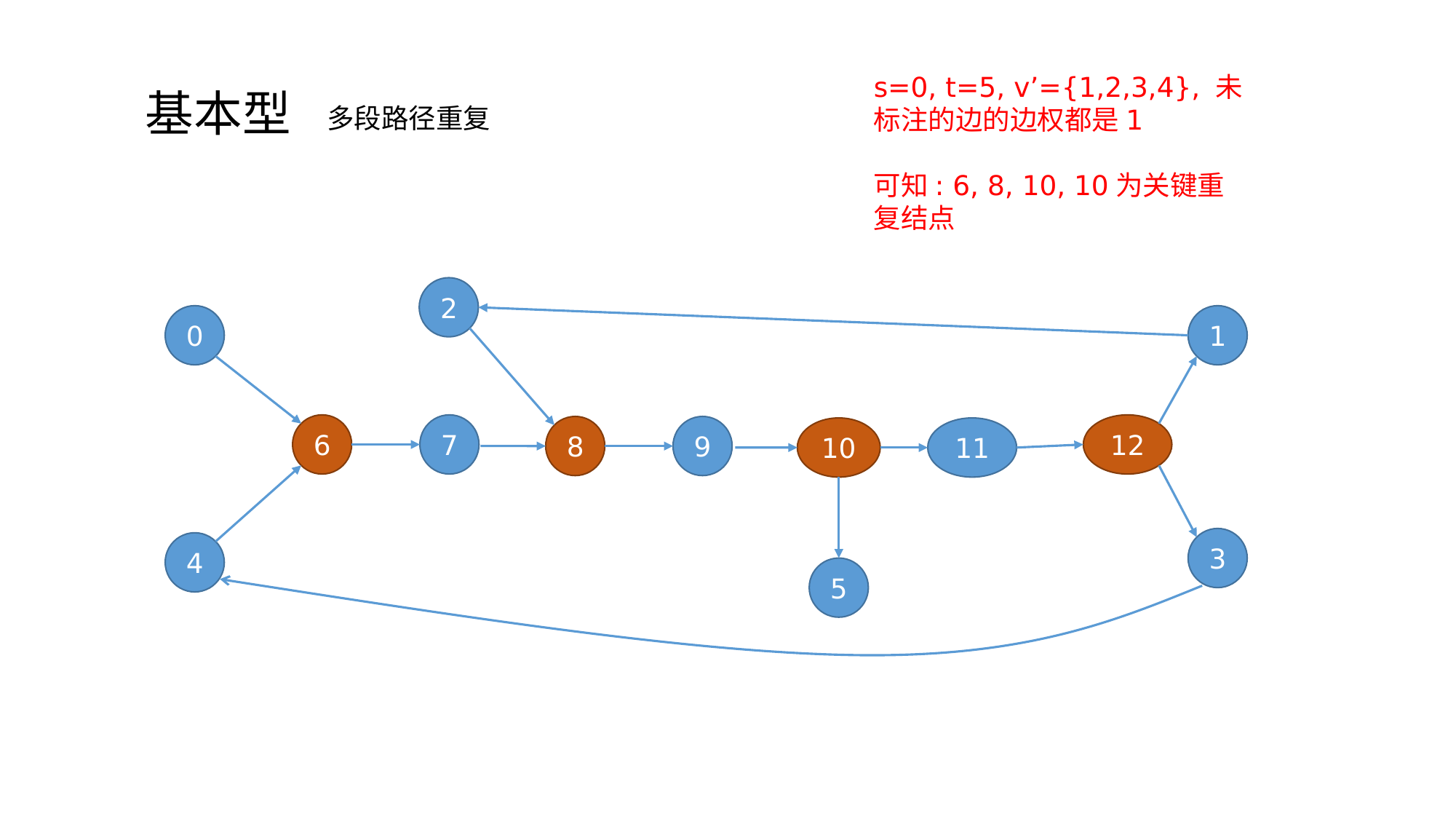

s=0, t=5, v’={1,2,3,4}, 未标注的边的边权都是1

可知: 6, 8, 10, 10为关键重复结点
基本型
多段路径重复
2
0
1
6
7
12
8
9
10
11
3
4
5